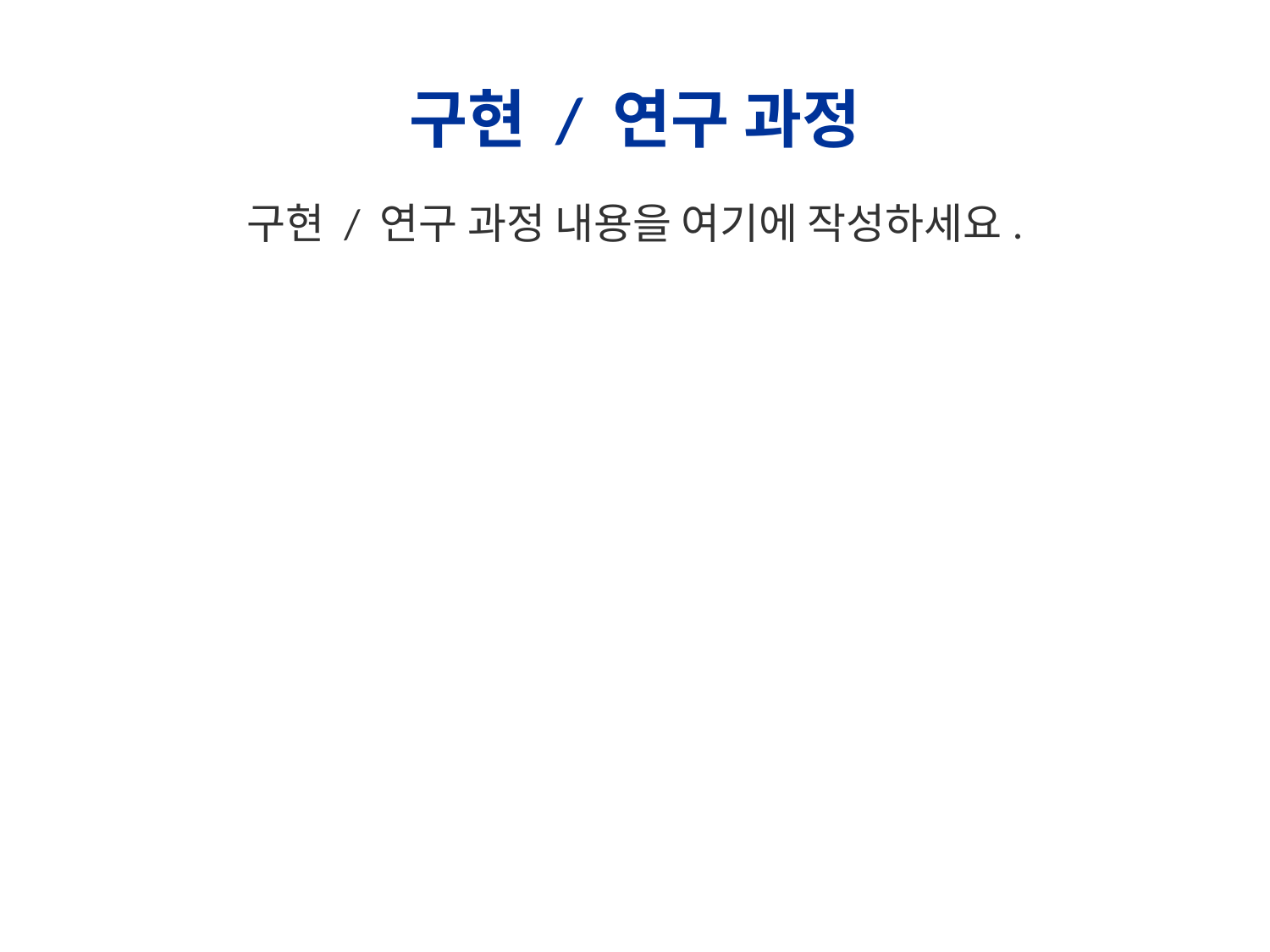

# 구현 / 연구 과정
구현 / 연구 과정 내용을 여기에 작성하세요.